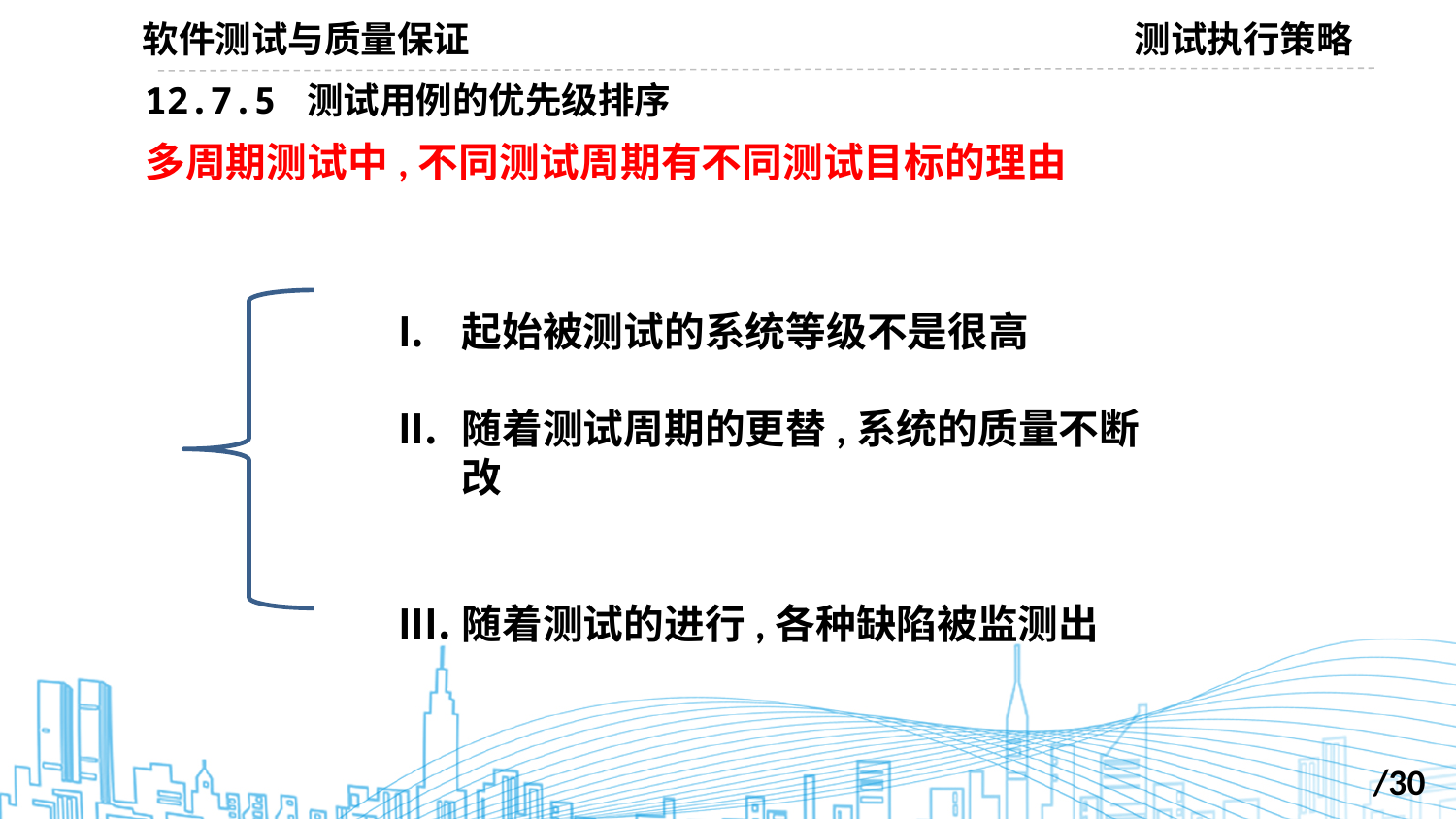

软件测试与质量保证
测试执行策略
12.7.5 测试用例的优先级排序
多周期测试中,不同测试周期有不同测试目标的理由

起始被测试的系统等级不是很高

随着测试周期的更替,系统的质量不断改

随着测试的进行,各种缺陷被监测出
22